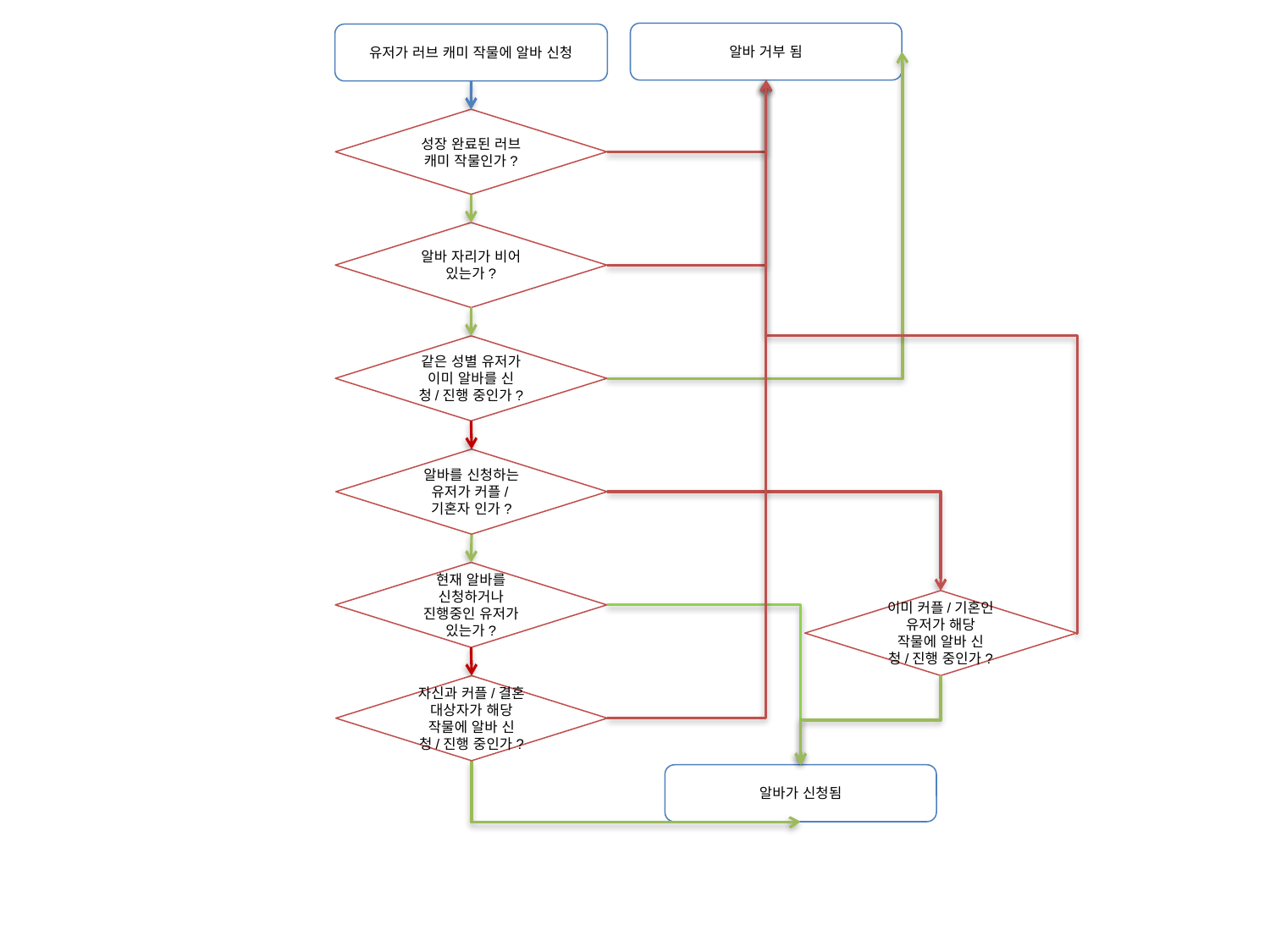

알바 거부 됨
유저가 러브 캐미 작물에 알바 신청
성장 완료된 러브 캐미 작물인가?
알바 자리가 비어 있는가?
같은 성별 유저가 이미 알바를 신청/진행 중인가?
알바를 신청하는 유저가 커플/기혼자 인가?
현재 알바를 신청하거나 진행중인 유저가 있는가?
이미 커플/기혼인 유저가 해당 작물에 알바 신청/진행 중인가?
자신과 커플/결혼 대상자가 해당 작물에 알바 신청/진행 중인가?
알바가 신청됨